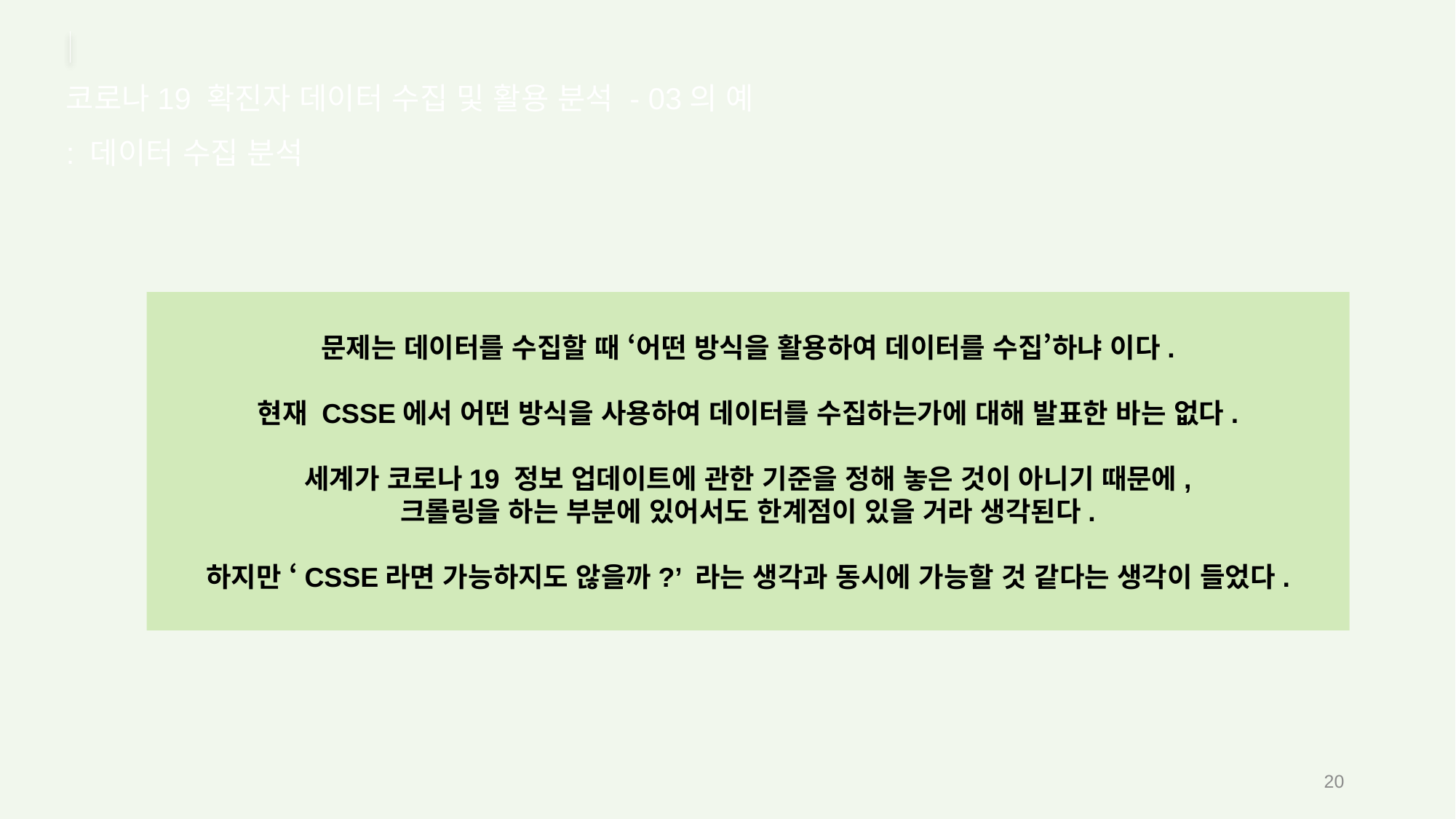

코로나19 확진자 데이터 수집 및 활용 분석 - 03의 예
: 데이터 수집 분석

문제는 데이터를 수집할 때 ‘어떤 방식을 활용하여 데이터를 수집’하냐 이다.

현재 CSSE에서 어떤 방식을 사용하여 데이터를 수집하는가에 대해 발표한 바는 없다.

세계가 코로나19 정보 업데이트에 관한 기준을 정해 놓은 것이 아니기 때문에,
크롤링을 하는 부분에 있어서도 한계점이 있을 거라 생각된다.

하지만 ‘CSSE라면 가능하지도 않을까?’ 라는 생각과 동시에 가능할 것 같다는 생각이 들었다.

20